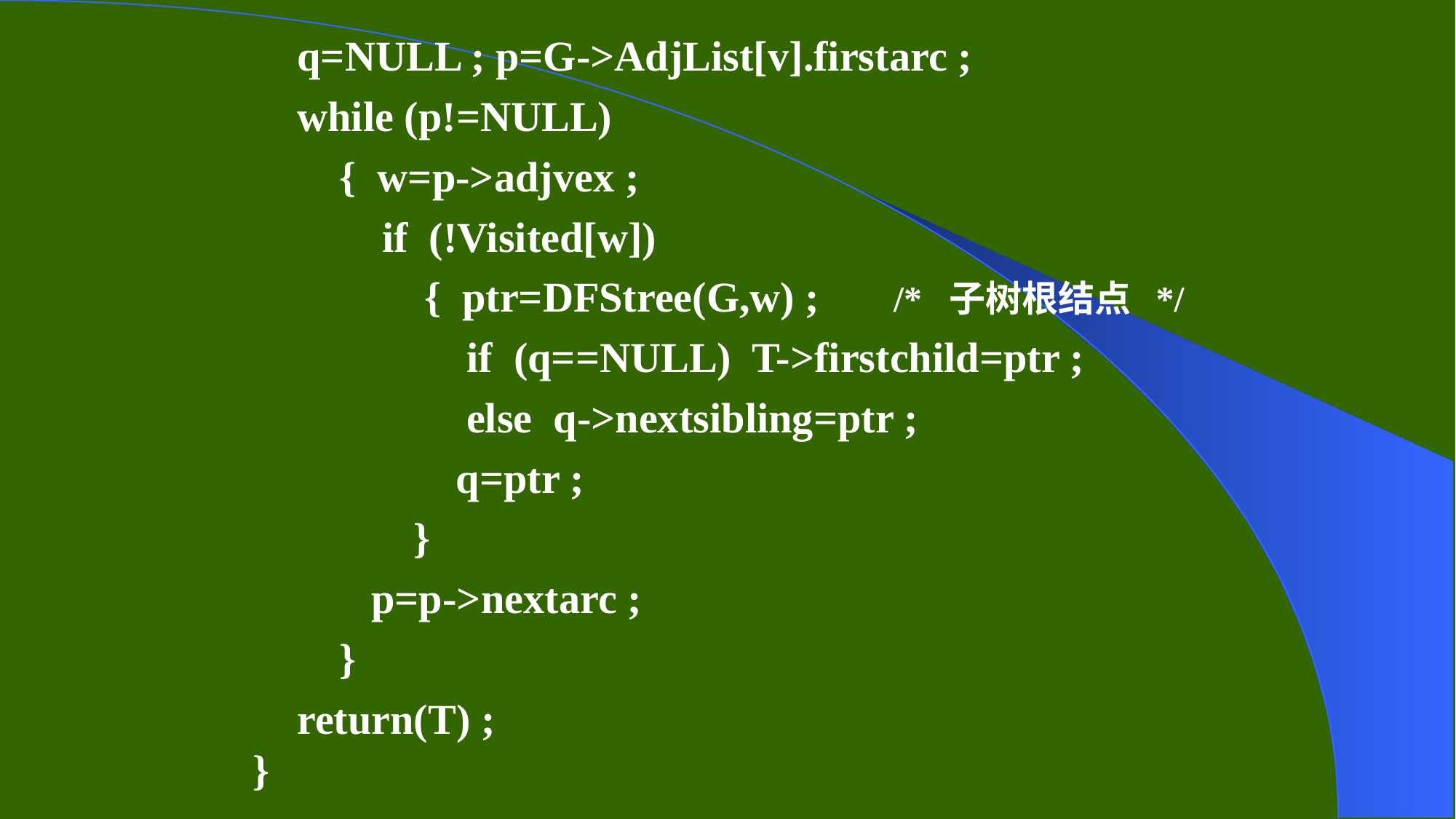

q=NULL ; p=G->AdjList[v].firstarc ;
while (p!=NULL)
{  w=p->adjvex ;
if  (!Visited[w])
    {  ptr=DFStree(G,w) ;       /*  子树根结点  */
        if  (q==NULL)  T->firstchild=ptr ;
        else  q->nextsibling=ptr ;
       q=ptr ;
   }
   p=p->nextarc ;
}
return(T) ;
    }